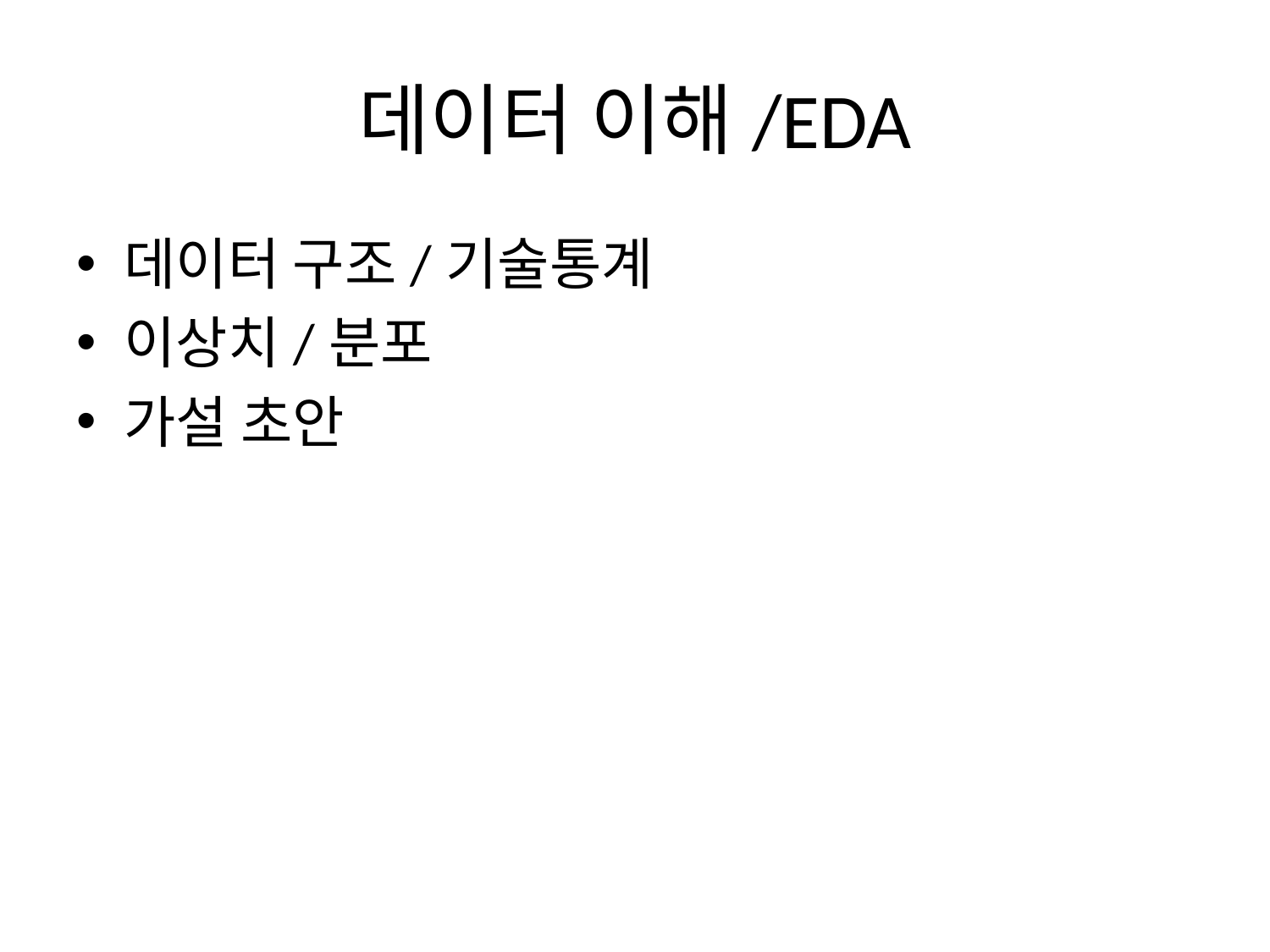

# 데이터 이해/EDA
데이터 구조/기술통계
이상치/분포
가설 초안